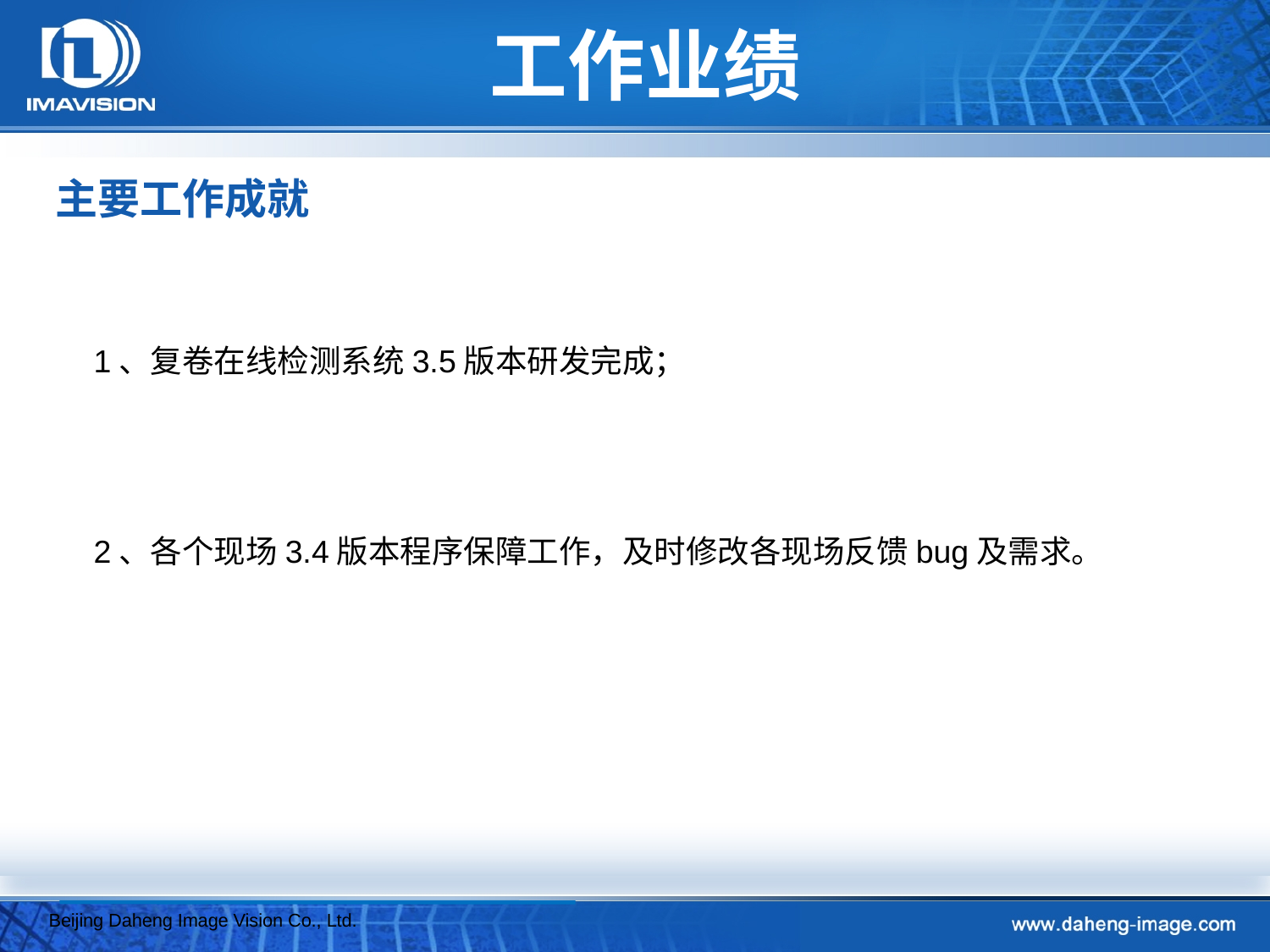

工作业绩

主要工作成就

1、复卷在线检测系统3.5版本研发完成；

2、各个现场3.4版本程序保障工作，及时修改各现场反馈bug及需求。

Beijing Daheng Image Vision Co., Ltd.